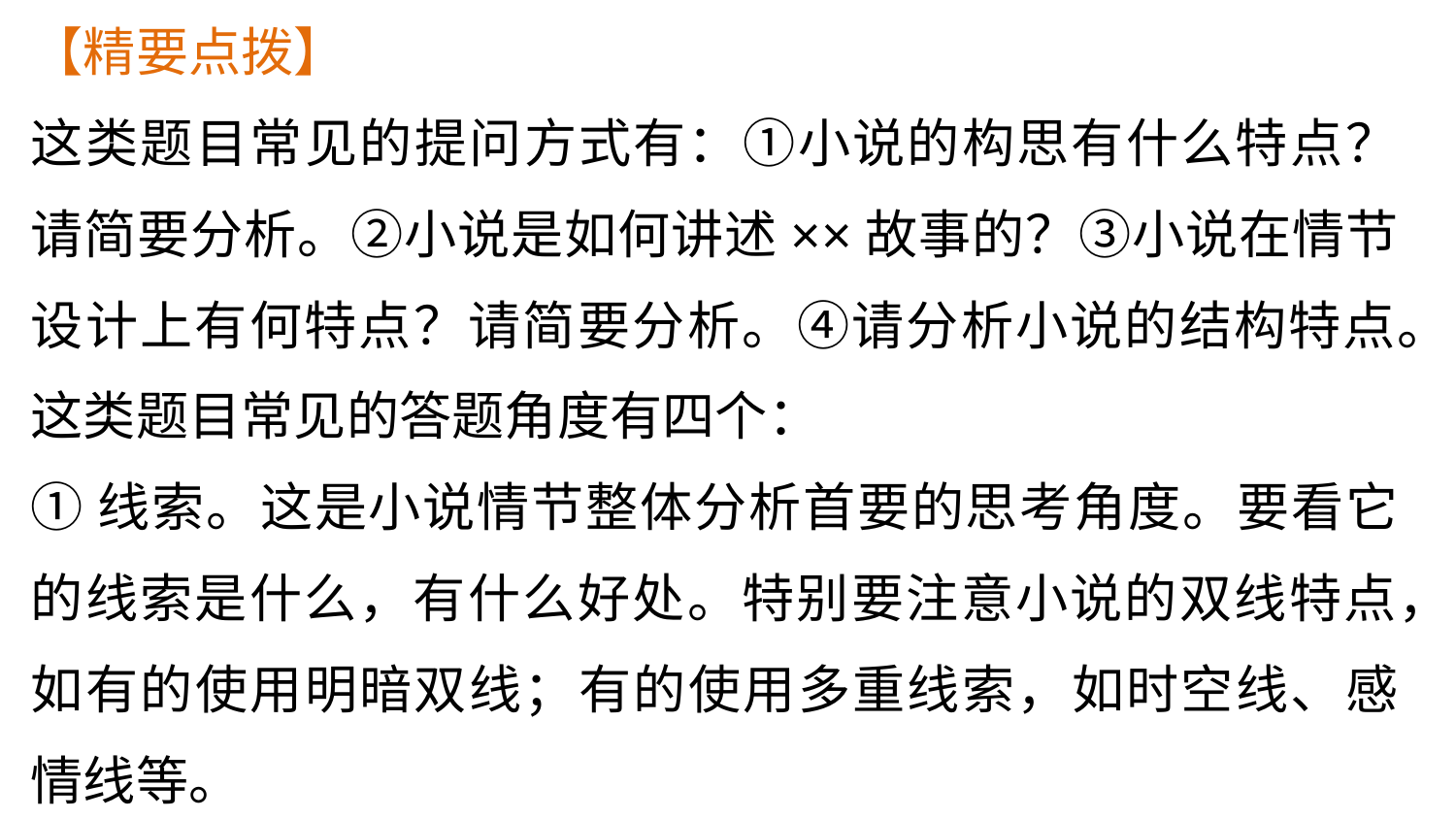

【精要点拨】
这类题目常见的提问方式有：①小说的构思有什么特点？请简要分析。②小说是如何讲述××故事的？③小说在情节设计上有何特点？请简要分析。④请分析小说的结构特点。
这类题目常见的答题角度有四个：
①线索。这是小说情节整体分析首要的思考角度。要看它的线索是什么，有什么好处。特别要注意小说的双线特点，如有的使用明暗双线；有的使用多重线索，如时空线、感情线等。